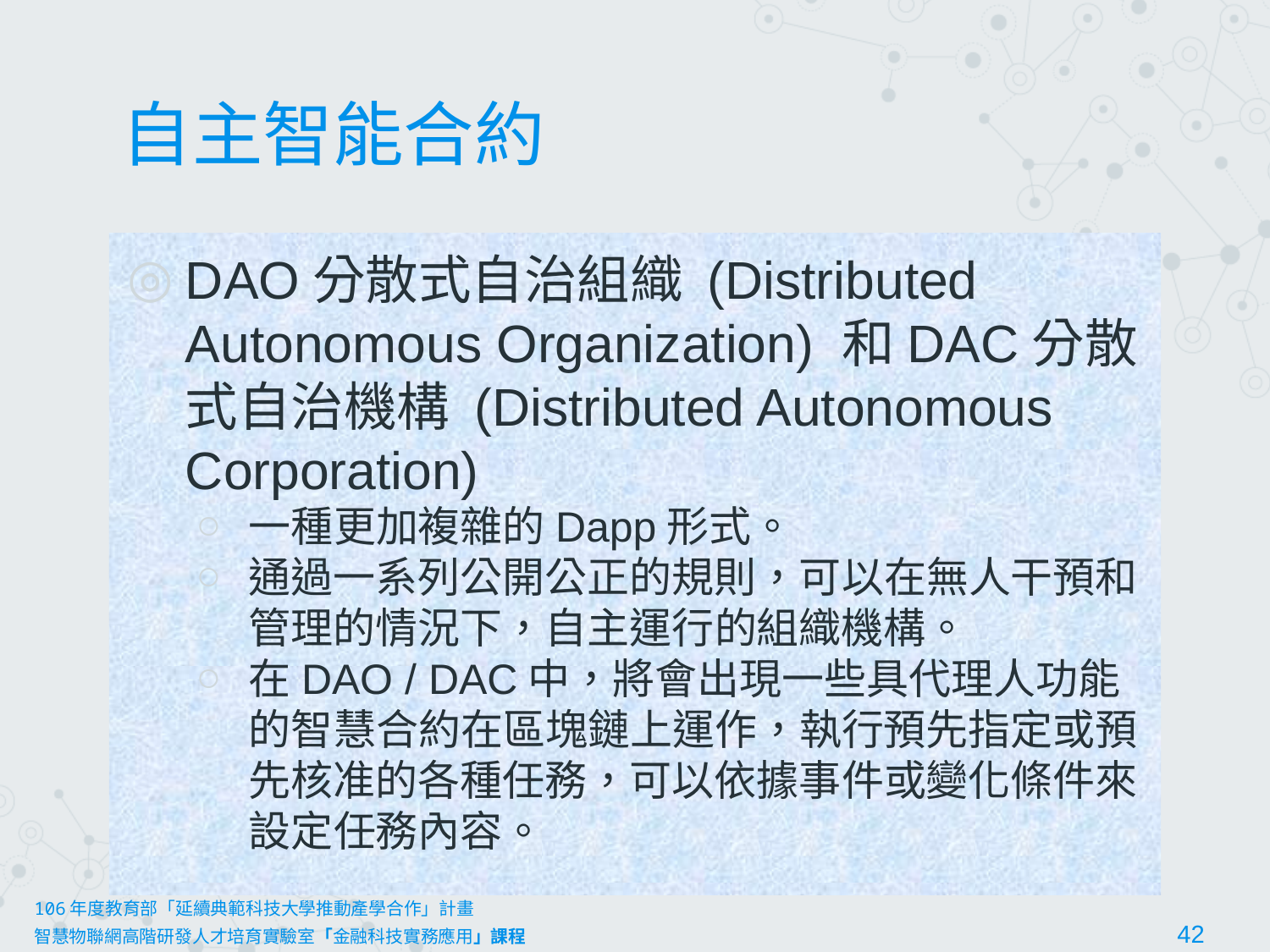

# 自主智能合約
DAO分散式自治組織 (Distributed Autonomous Organization) 和DAC分散式自治機構 (Distributed Autonomous Corporation)
一種更加複雜的Dapp形式。
通過一系列公開公正的規則，可以在無人干預和管理的情況下，自主運行的組織機構。
在DAO / DAC中，將會出現一些具代理人功能的智慧合約在區塊鏈上運作，執行預先指定或預先核准的各種任務，可以依據事件或變化條件來設定任務內容。
106年度教育部「延續典範科技大學推動產學合作」計畫
智慧物聯網高階研發人才培育實驗室「金融科技實務應用」課程						42